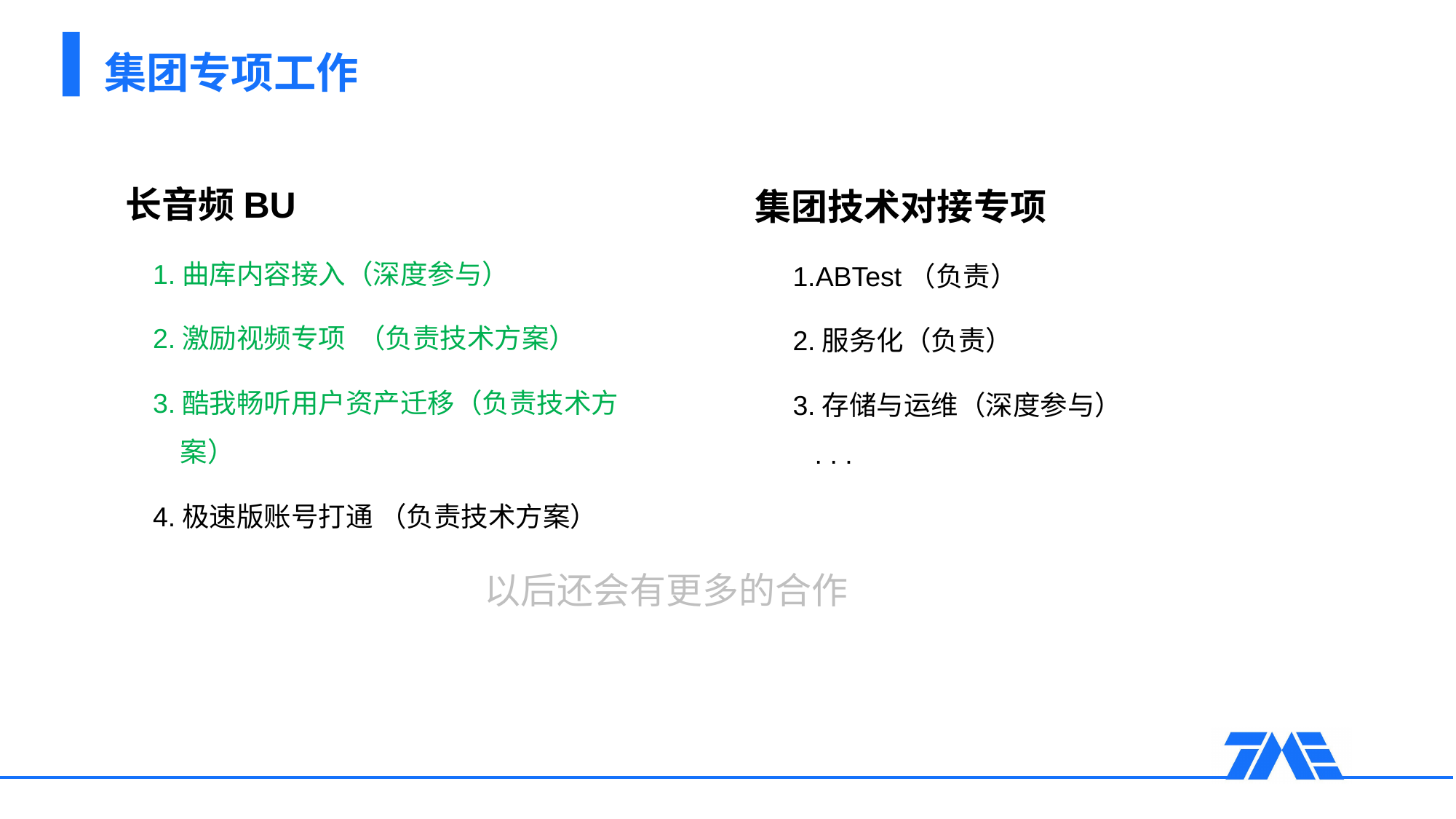

# 集团专项工作
长音频BU
1.曲库内容接入（深度参与）
2.激励视频专项  （负责技术方案）
3.酷我畅听用户资产迁移（负责技术方案）
4.极速版账号打通 （负责技术方案）

 集团技术对接专项
1.ABTest（负责）
2.服务化（负责）
3.存储与运维（深度参与）
          . . .
以后还会有更多的合作